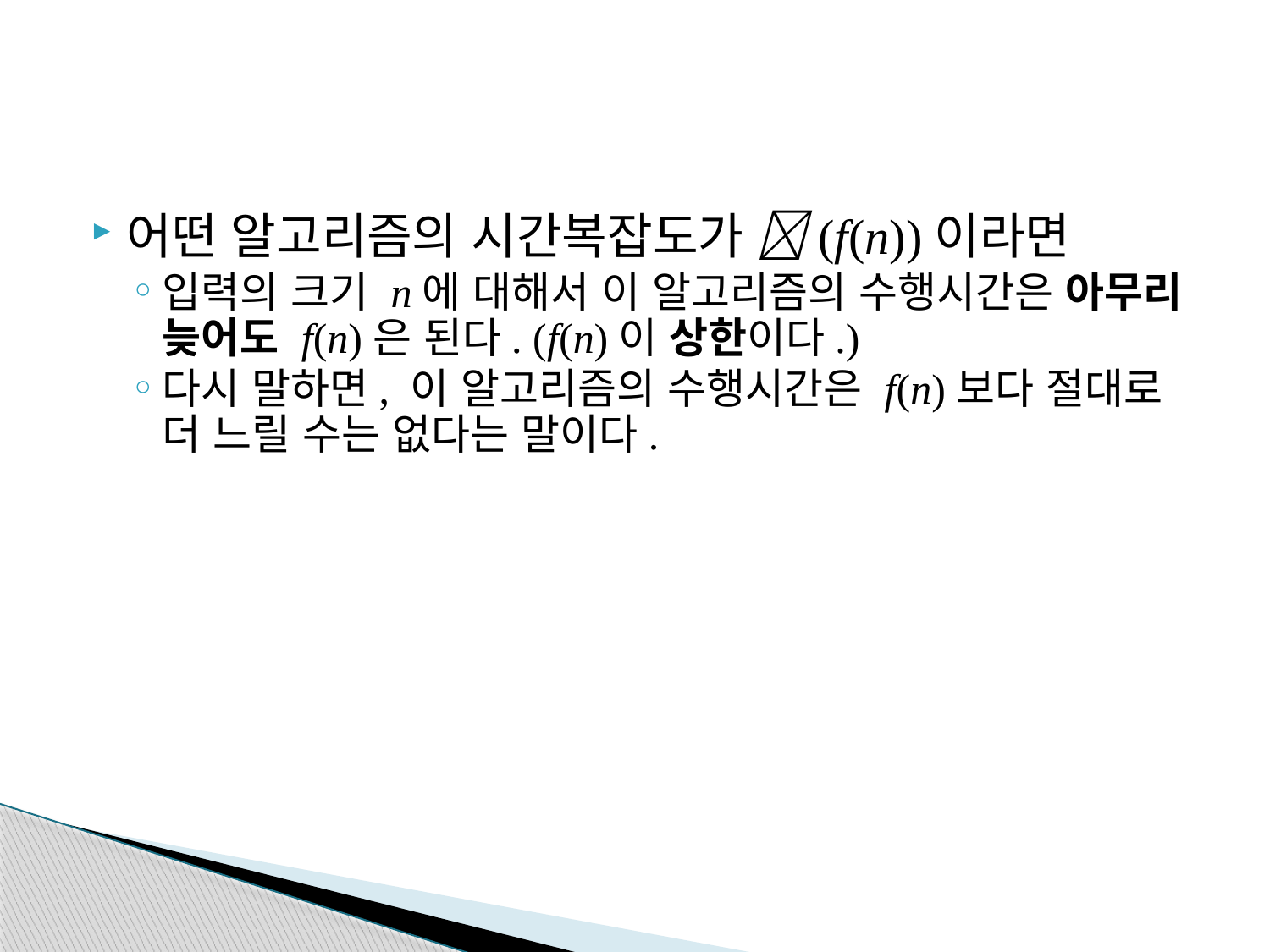

#
어떤 알고리즘의 시간복잡도가 Ο(f(n))이라면
입력의 크기 n에 대해서 이 알고리즘의 수행시간은 아무리 늦어도 f(n)은 된다. (f(n)이 상한이다.)
다시 말하면, 이 알고리즘의 수행시간은 f(n)보다 절대로 더 느릴 수는 없다는 말이다.